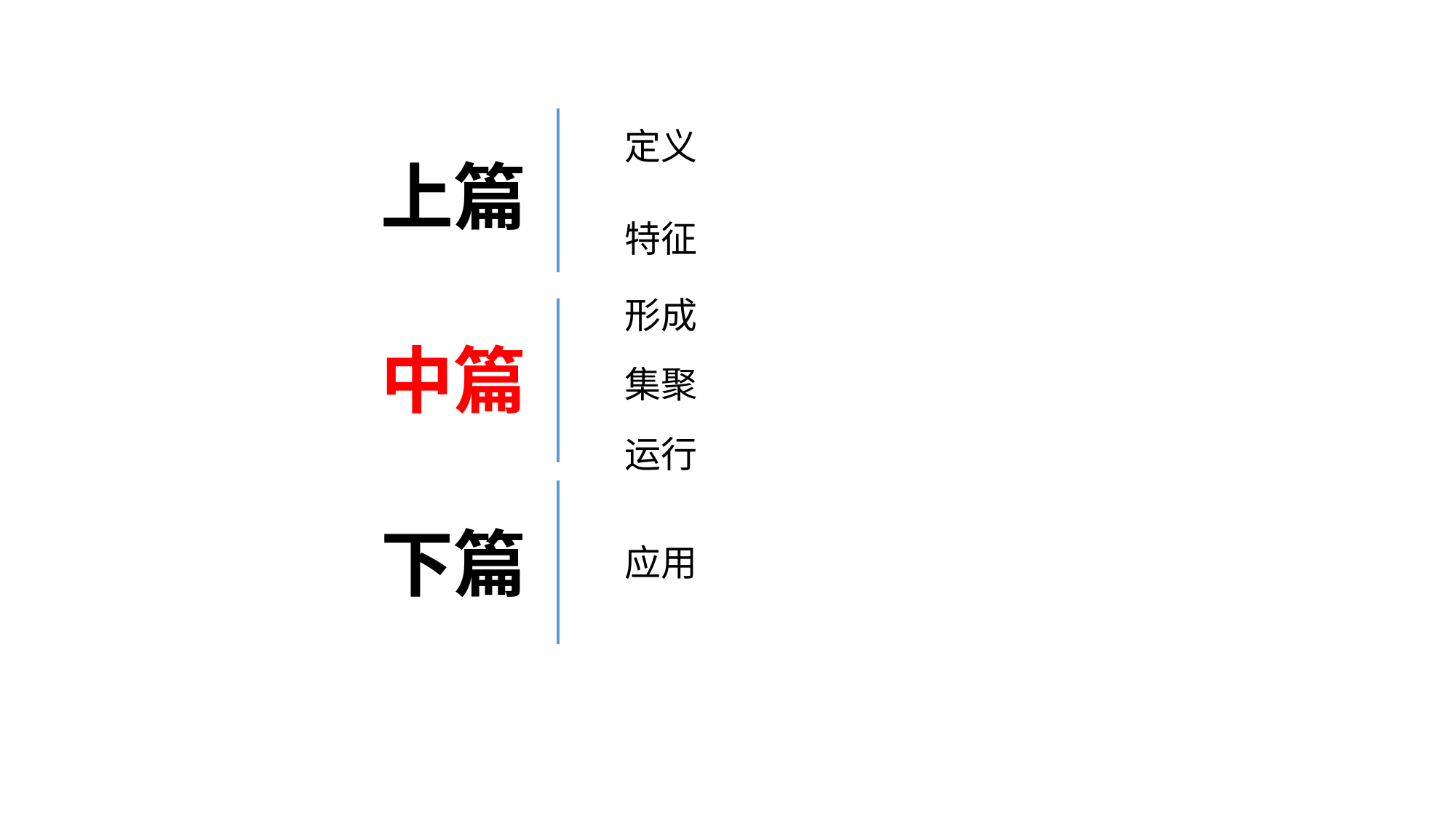

定义
上篇
特征
形成
中篇
集聚
运行
下篇
应用